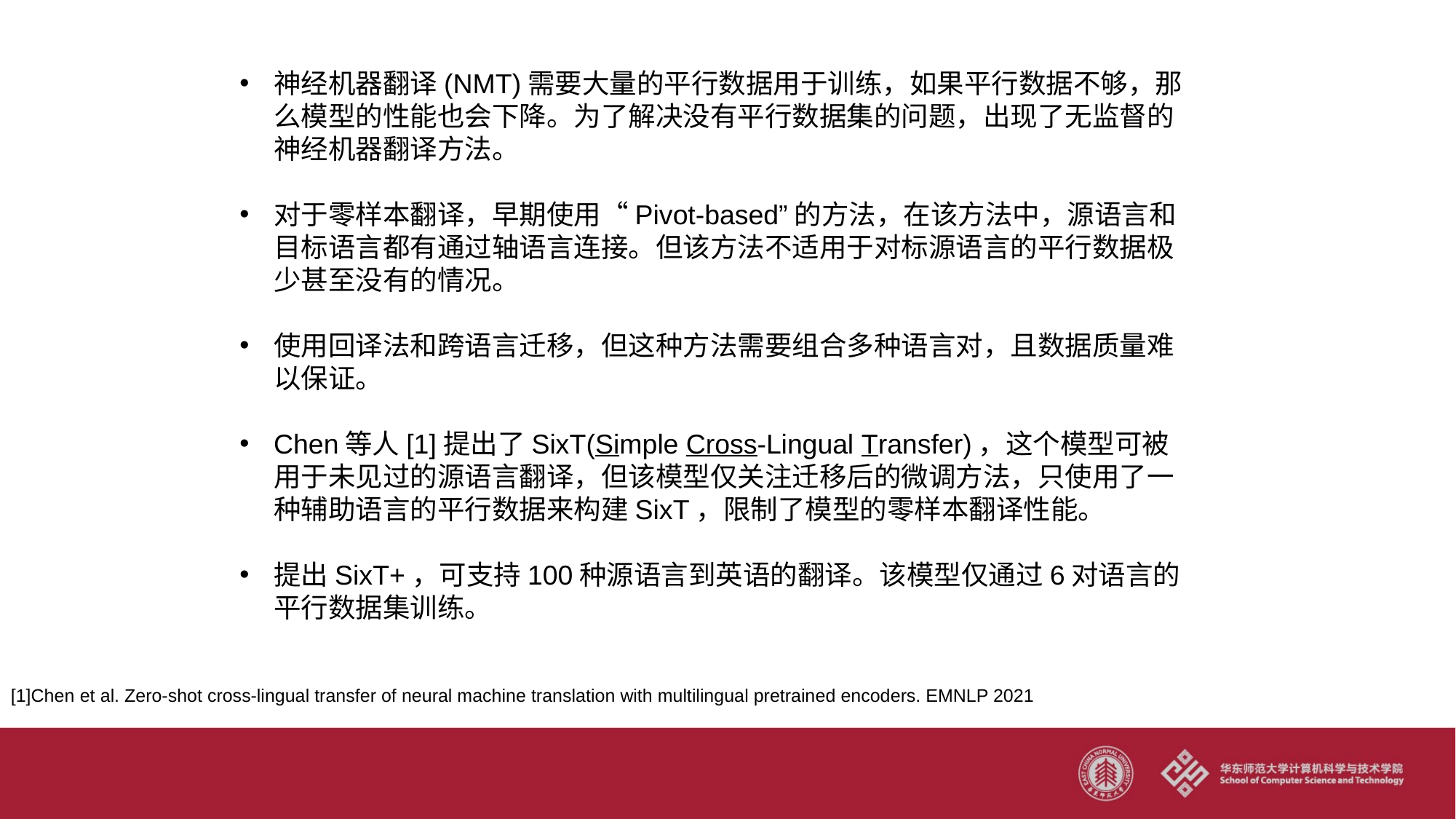

神经机器翻译(NMT)需要大量的平行数据用于训练，如果平行数据不够，那么模型的性能也会下降。为了解决没有平行数据集的问题，出现了无监督的神经机器翻译方法。

对于零样本翻译，早期使用“Pivot-based”的方法，在该方法中，源语言和目标语言都有通过轴语言连接。但该方法不适用于对标源语言的平行数据极少甚至没有的情况。

使用回译法和跨语言迁移，但这种方法需要组合多种语言对，且数据质量难以保证。

Chen等人[1]提出了SixT(Simple Cross-Lingual Transfer)，这个模型可被用于未见过的源语言翻译，但该模型仅关注迁移后的微调方法，只使用了一种辅助语言的平行数据来构建SixT，限制了模型的零样本翻译性能。

提出SixT+，可支持100种源语言到英语的翻译。该模型仅通过6对语言的平行数据集训练。

[1]Chen et al. Zero-shot cross-lingual transfer of neural machine translation with multilingual pretrained encoders. EMNLP 2021